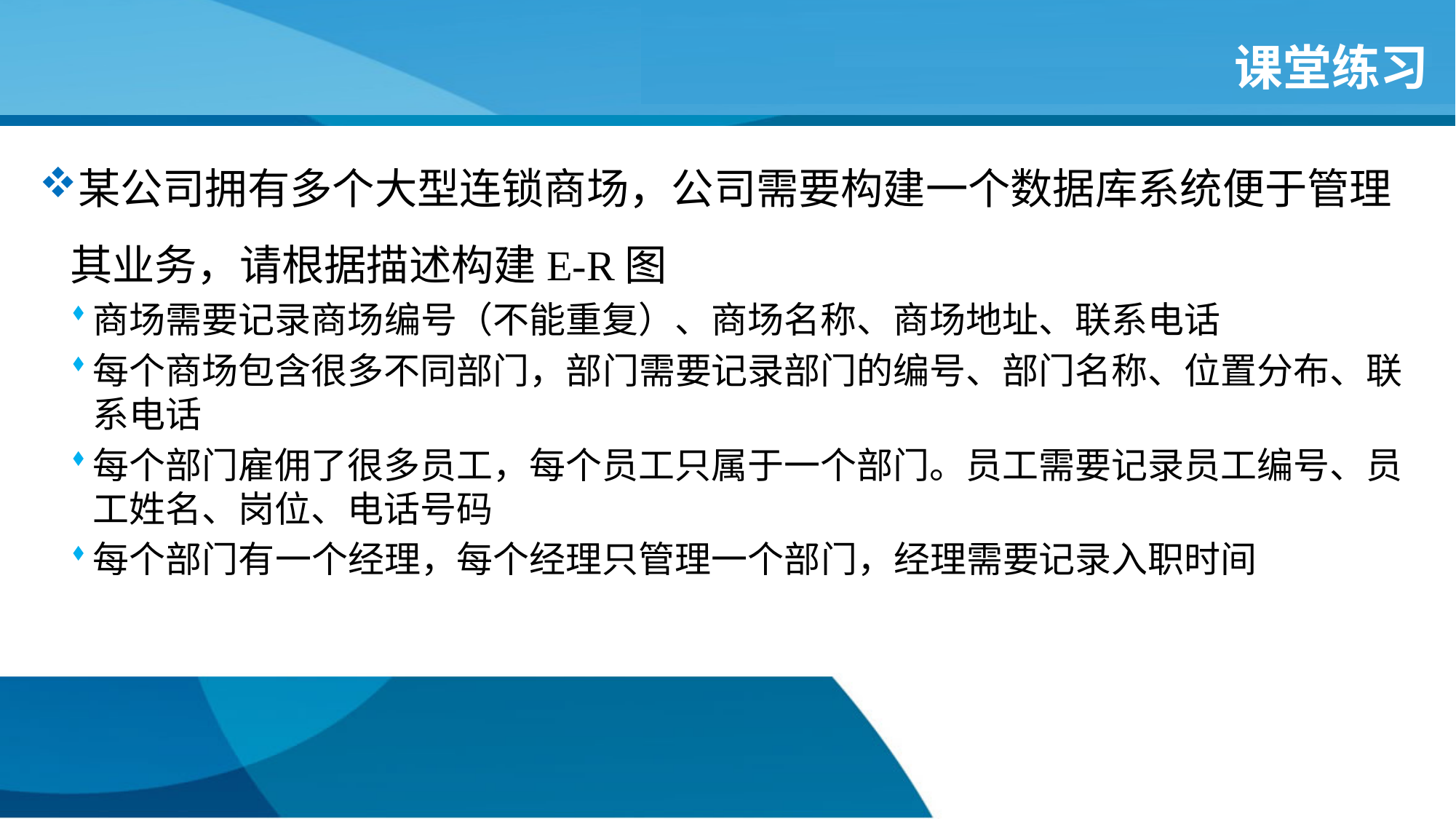

# 课堂练习
某公司拥有多个大型连锁商场，公司需要构建一个数据库系统便于管理其业务，请根据描述构建E-R图
商场需要记录商场编号（不能重复）、商场名称、商场地址、联系电话
每个商场包含很多不同部门，部门需要记录部门的编号、部门名称、位置分布、联系电话
每个部门雇佣了很多员工，每个员工只属于一个部门。员工需要记录员工编号、员工姓名、岗位、电话号码
每个部门有一个经理，每个经理只管理一个部门，经理需要记录入职时间